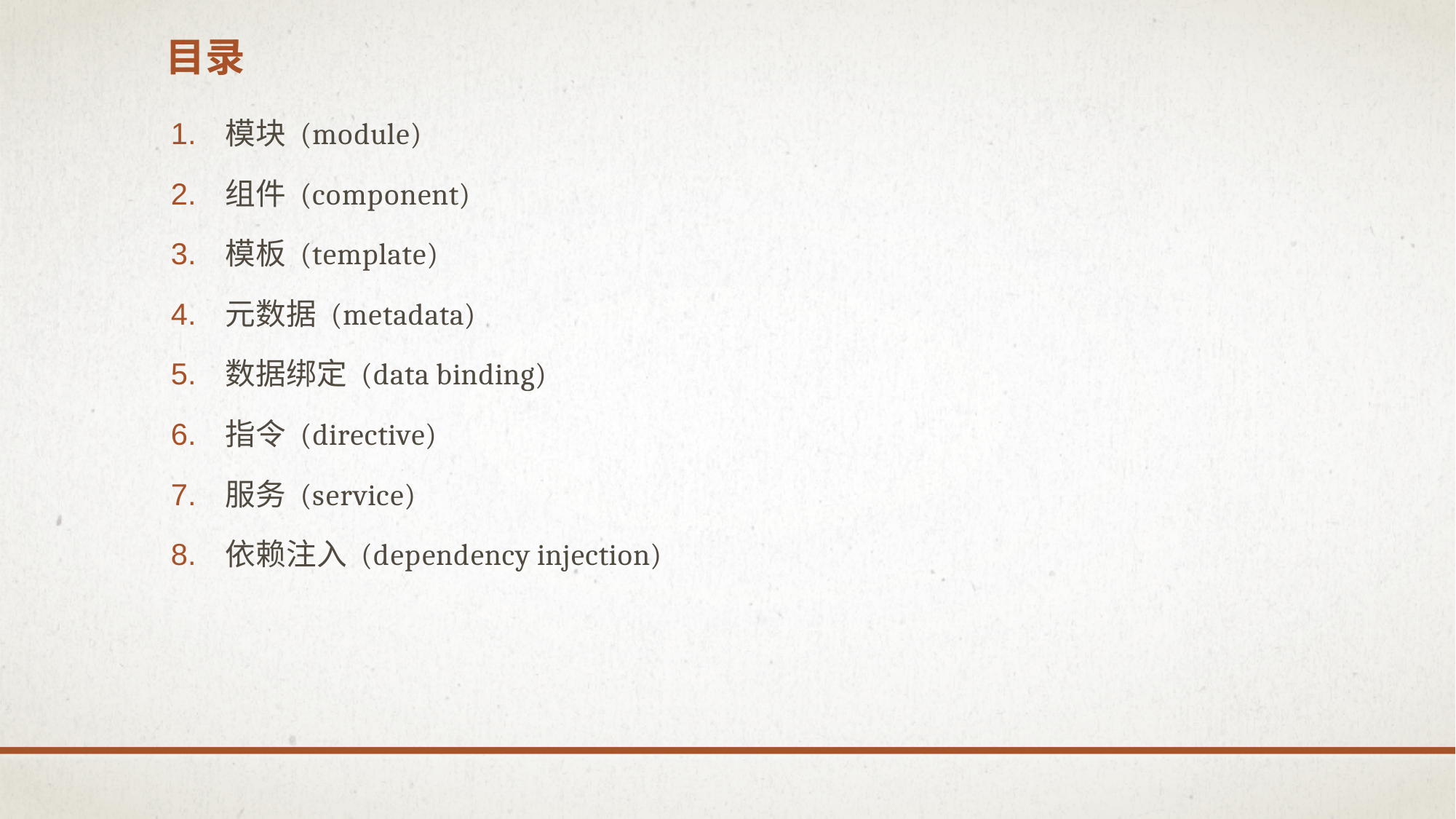

# 目录
模块 (module)
组件 (component)
模板 (template)
元数据 (metadata)
数据绑定 (data binding)
指令 (directive)
服务 (service)
依赖注入 (dependency injection)